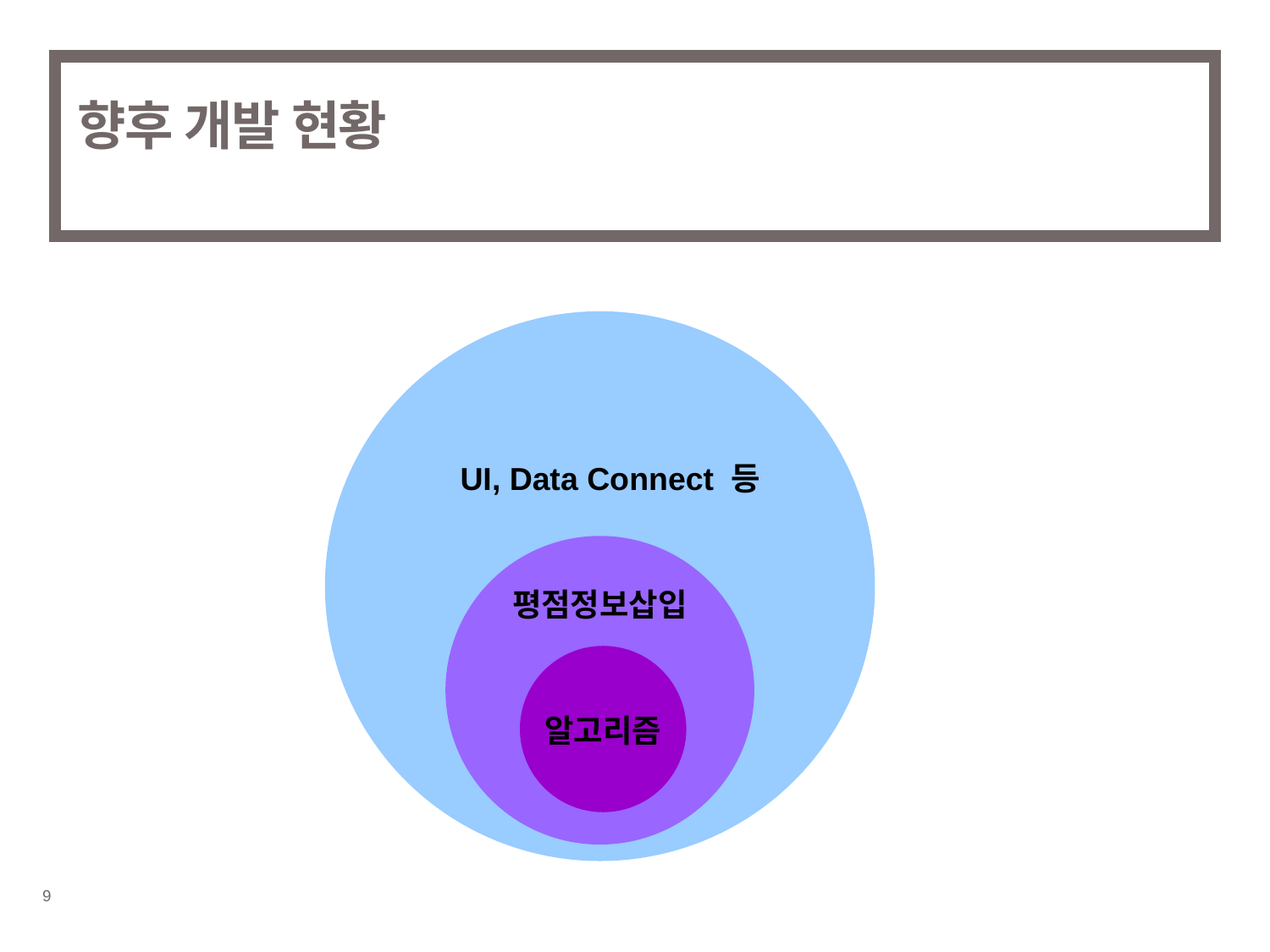

# 향후 개발 현황

UI, Data Connect 등

평점정보삽입

알고리즘